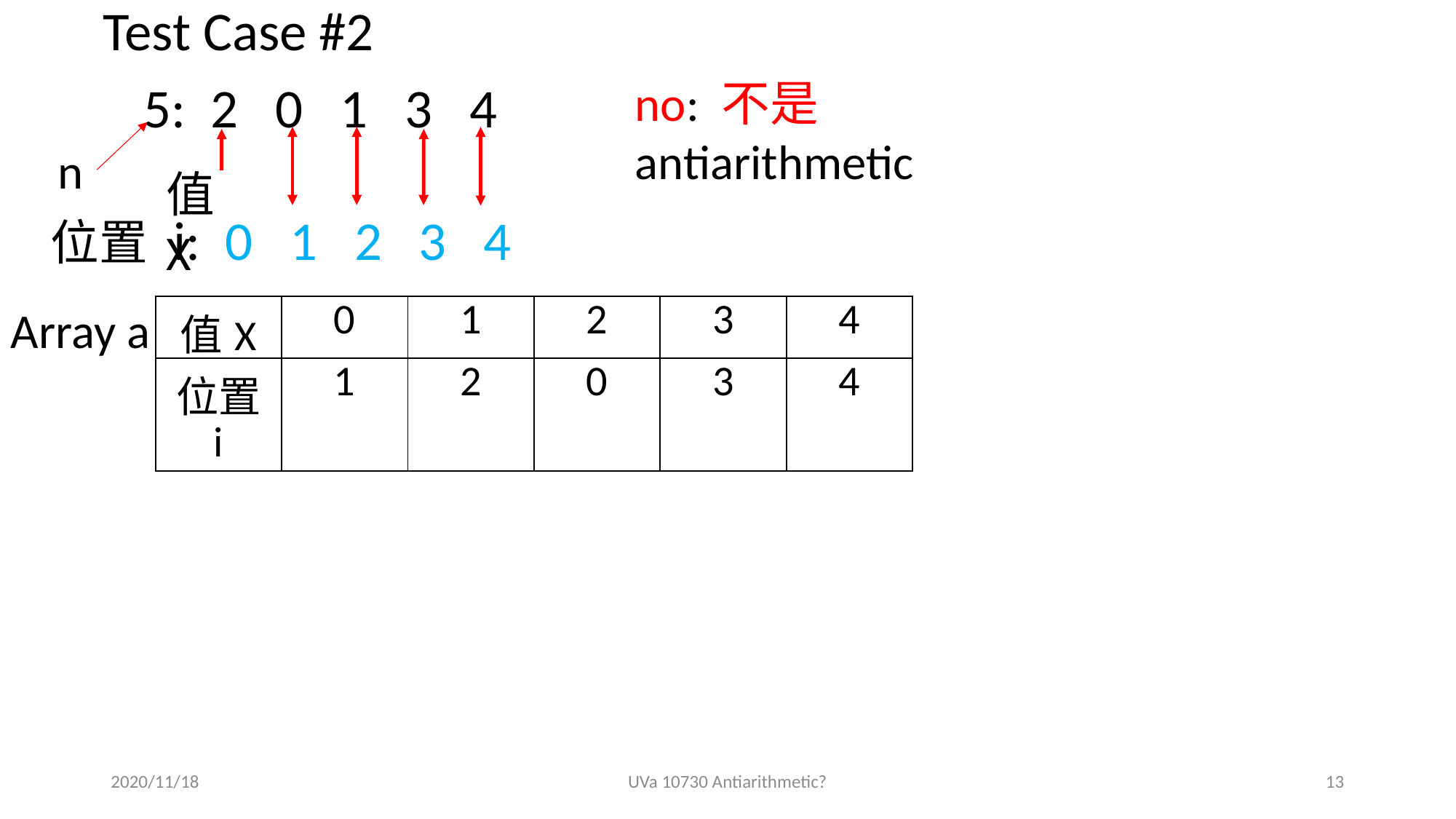

Test Case #2
5:  2   0   1   3   4
no: 不是antiarithmetic
n
值X
位置 i:  0   1   2   3   4
Array a
| 值X | 0 | 1 | 2 | 3 | 4 |
| --- | --- | --- | --- | --- | --- |
| 位置 i | 1 | 2 | 0 | 3 | 4 |
2020/11/18
UVa 10730 Antiarithmetic?
13